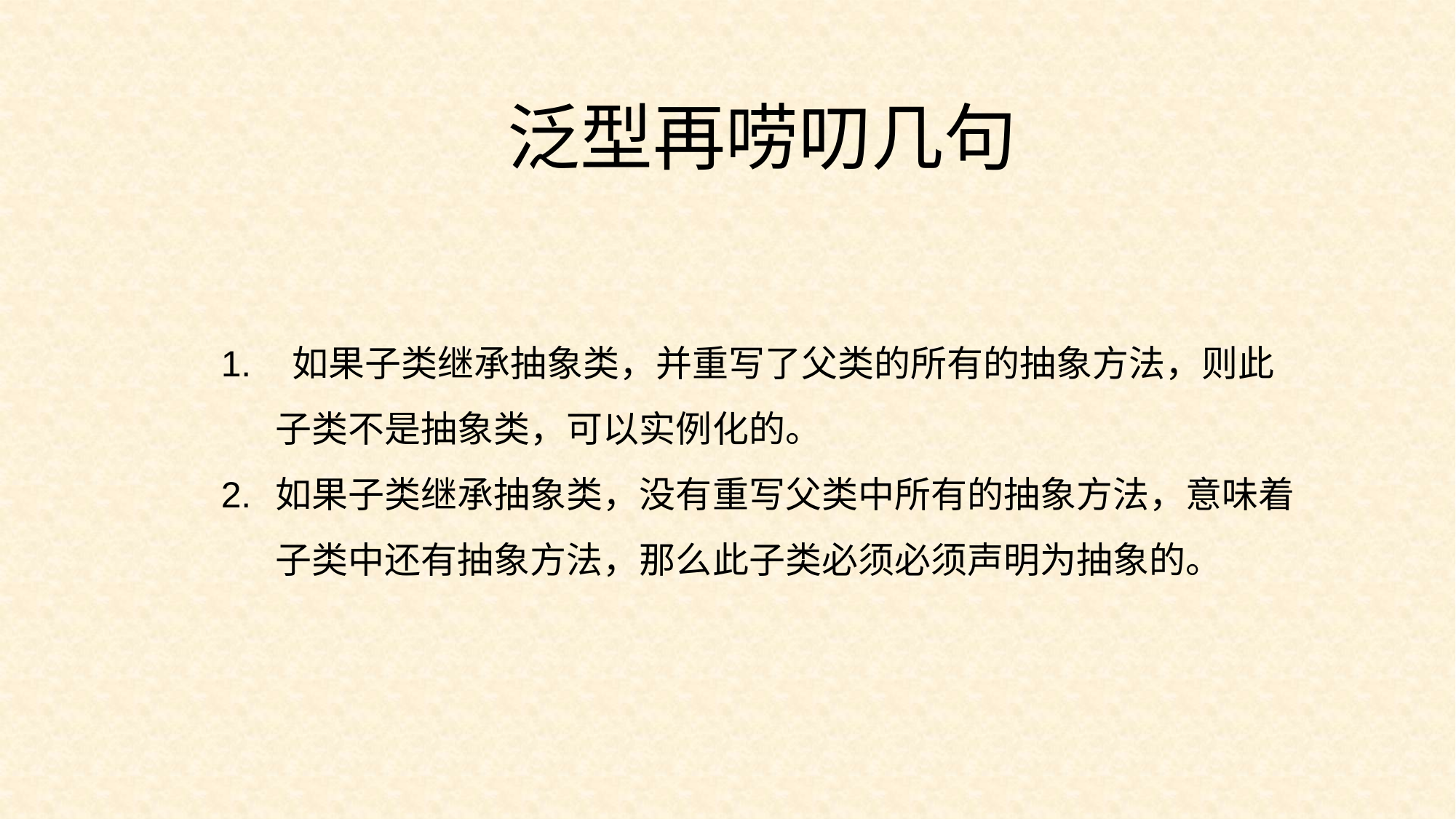

泛型再唠叨几句
 如果子类继承抽象类，并重写了父类的所有的抽象方法，则此子类不是抽象类，可以实例化的。
如果子类继承抽象类，没有重写父类中所有的抽象方法，意味着子类中还有抽象方法，那么此子类必须必须声明为抽象的。